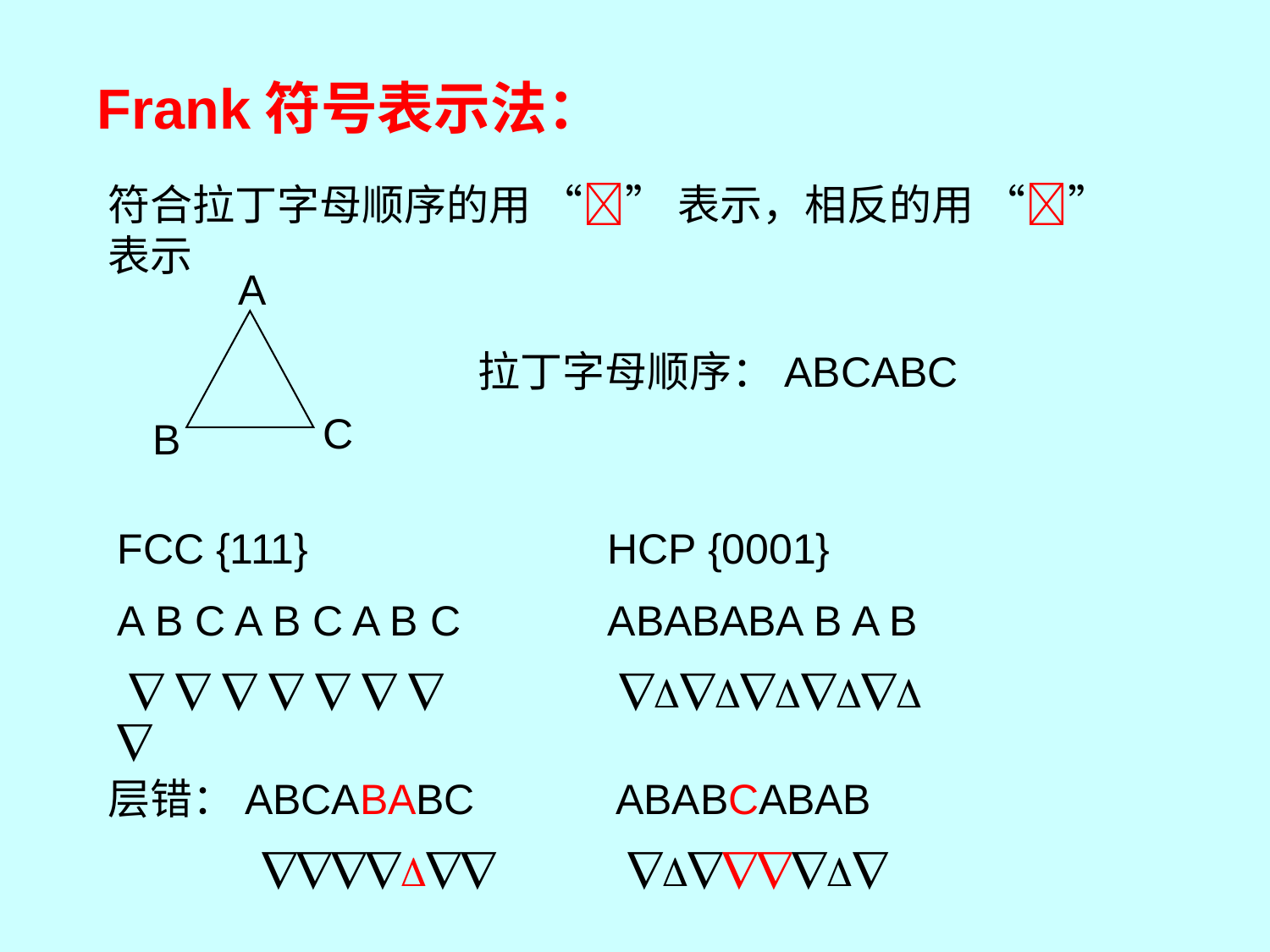

Frank符号表示法：
符合拉丁字母顺序的用 “∇” 表示，相反的用 “Δ” 表示
A

C
B
拉丁字母顺序：ABCABC
FCC {111}
A B C A B C A B C
 ∇ ∇ ∇ ∇ ∇ ∇ ∇ ∇
HCP {0001}
ABABABA B A B
 ∇Δ∇Δ∇Δ∇Δ∇Δ
层错：ABCABABC
             ∇∇∇∇Δ∇∇
ABABCABAB
 ∇Δ∇∇∇∇Δ∇